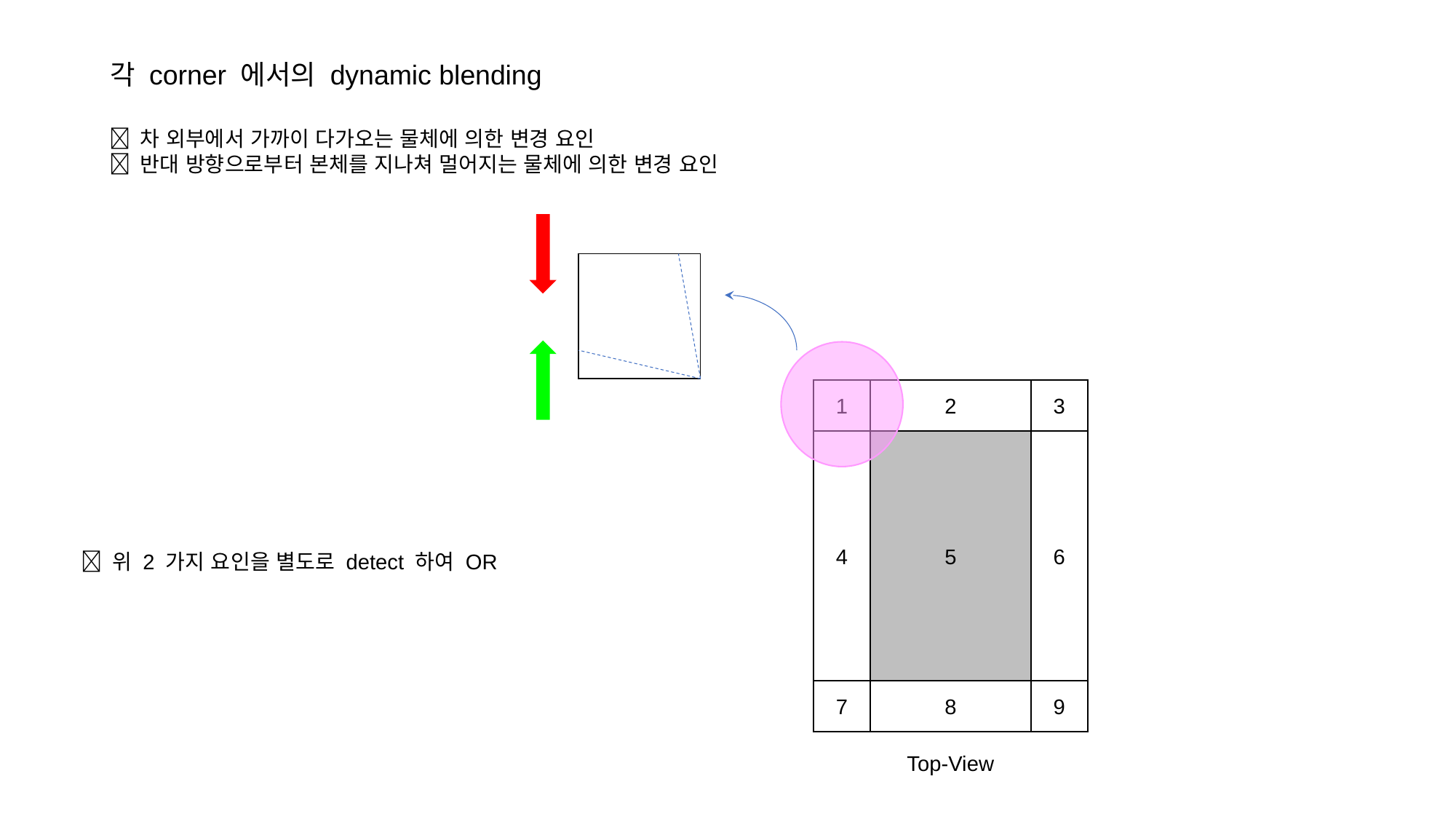

각 corner 에서의 dynamic blending
• 차 외부에서 가까이 다가오는 물체에 의한 변경 요인
• 반대 방향으로부터 본체를 지나쳐 멀어지는 물체에 의한 변경 요인

1
2
3
4
5
6
• 위 2 가지 요인을 별도로 detect 하여 OR
7
8
9
Top-View